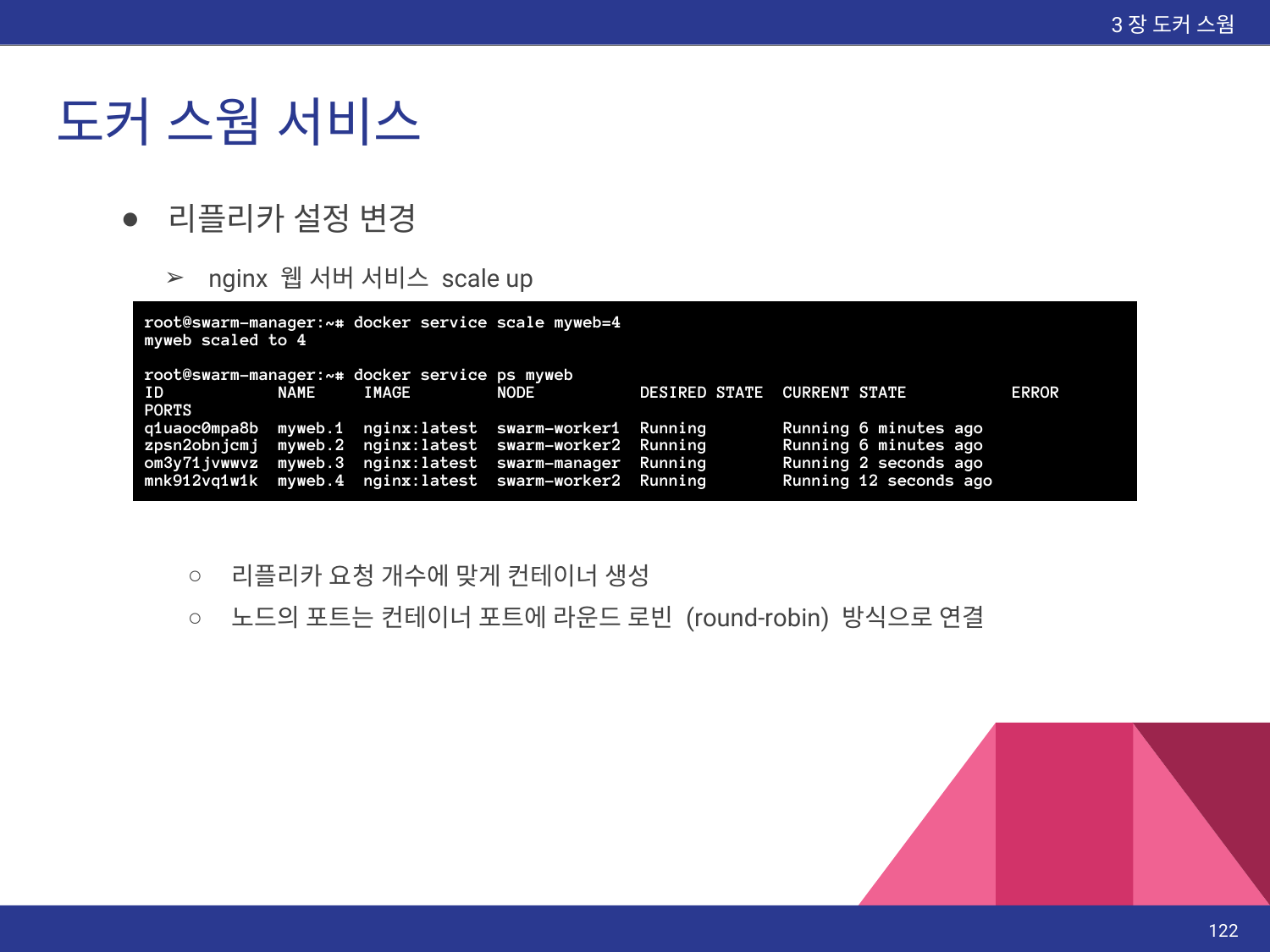

3장 도커 스웜

# 도커 스웜 서비스
리플리카 설정 변경

nginx 웹 서버 서비스 scale up

| root@swarm-manager:~# docker service scale myweb=4 myweb scaled to 4 root@swarm-manager:~# docker service ps myweb ID NAME IMAGE NODE DESIRED STATE CURRENT STATE ERROR PORTS q1uaoc0mpa8b myweb.1 nginx:latest swarm-worker1 Running Running 6 minutes ago zpsn2obnjcmj myweb.2 nginx:latest swarm-worker2 Running Running 6 minutes ago om3y71jvwwvz myweb.3 nginx:latest swarm-manager Running Running 2 seconds ago mnk912vq1w1k myweb.4 nginx:latest swarm-worker2 Running Running 12 seconds ago |
| --- |
리플리카 요청 개수에 맞게 컨테이너 생성
노드의 포트는 컨테이너 포트에 라운드 로빈 (round-robin) 방식으로 연결
122